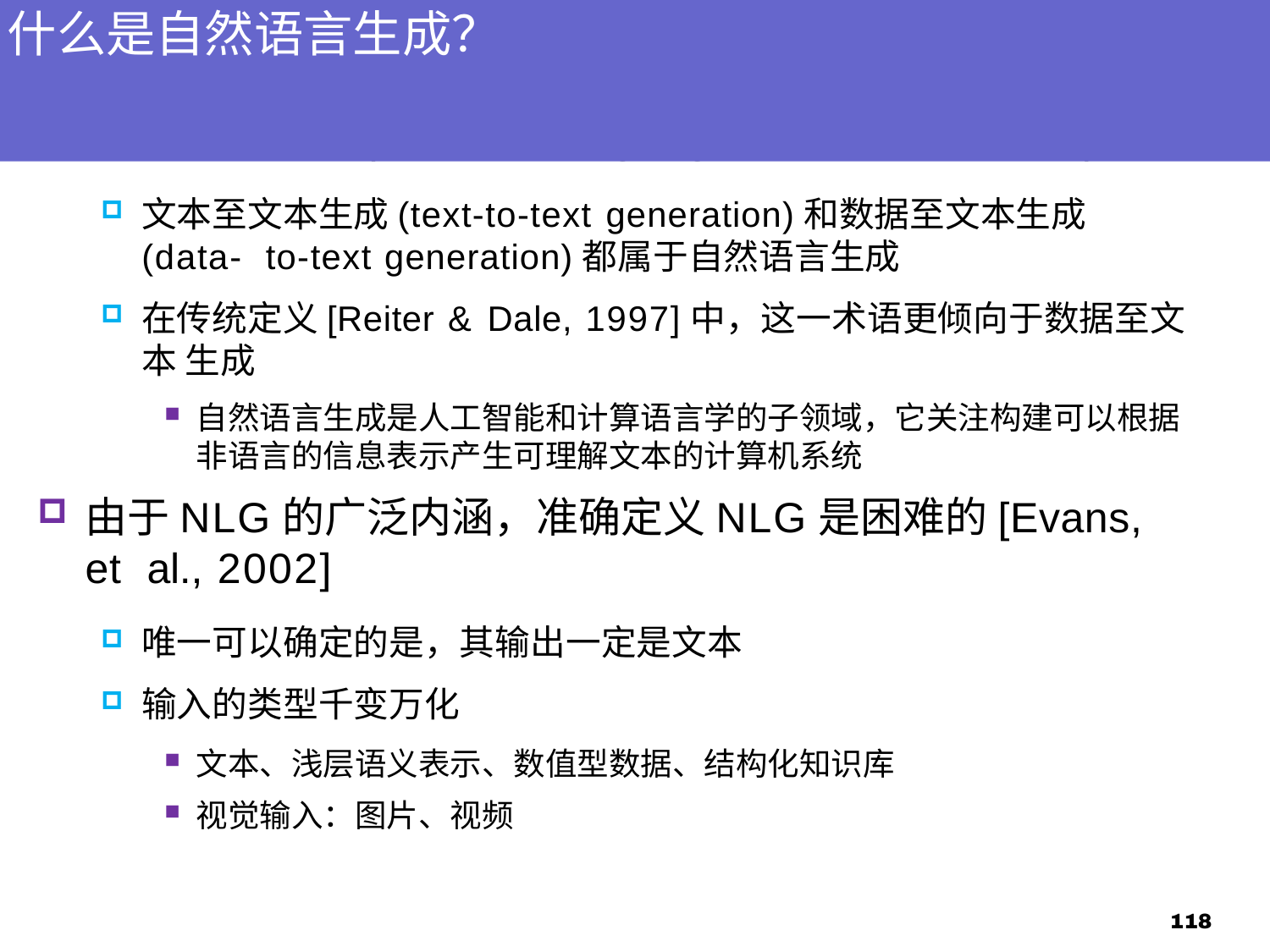

# 什么是自然语言生成？
自然语言生成 (Natural Language Generation, NLG)
文本至文本生成(text-to-text generation)和数据至文本生成(data-  to-text generation)都属于自然语言生成
在传统定义[Reiter & Dale, 1997]中，这一术语更倾向于数据至文本 生成
自然语言生成是人工智能和计算语言学的子领域，它关注构建可以根据 非语言的信息表示产生可理解文本的计算机系统
由于NLG的广泛内涵，准确定义NLG是困难的[Evans, et  al., 2002]
唯一可以确定的是，其输出一定是文本
输入的类型千变万化
文本、浅层语义表示、数值型数据、结构化知识库
视觉输入：图片、视频
118